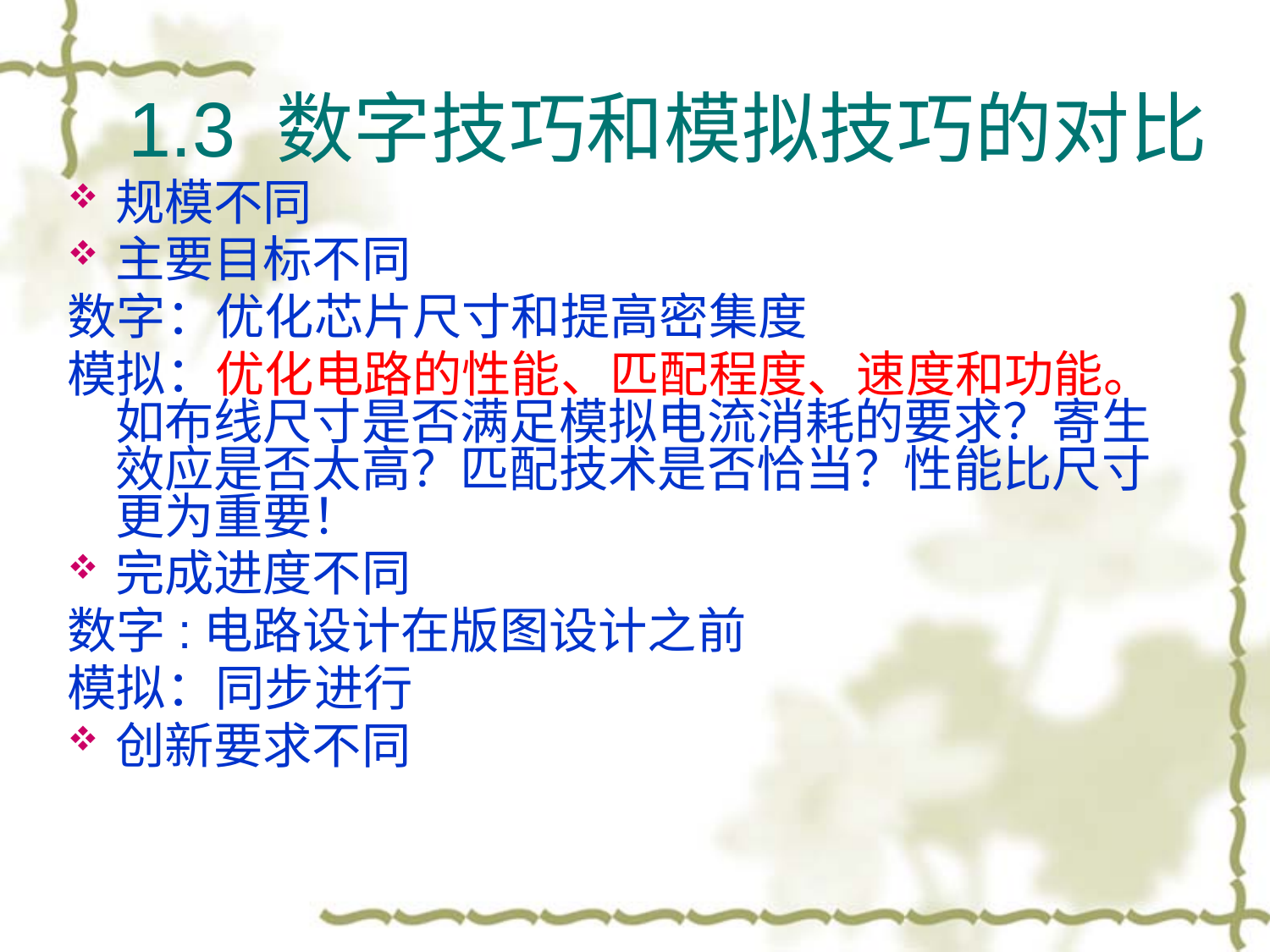

# 1.3 数字技巧和模拟技巧的对比
规模不同
主要目标不同
数字：优化芯片尺寸和提高密集度
模拟：优化电路的性能、匹配程度、速度和功能。如布线尺寸是否满足模拟电流消耗的要求？寄生效应是否太高？匹配技术是否恰当？性能比尺寸更为重要！
完成进度不同
数字:电路设计在版图设计之前
模拟：同步进行
创新要求不同

31